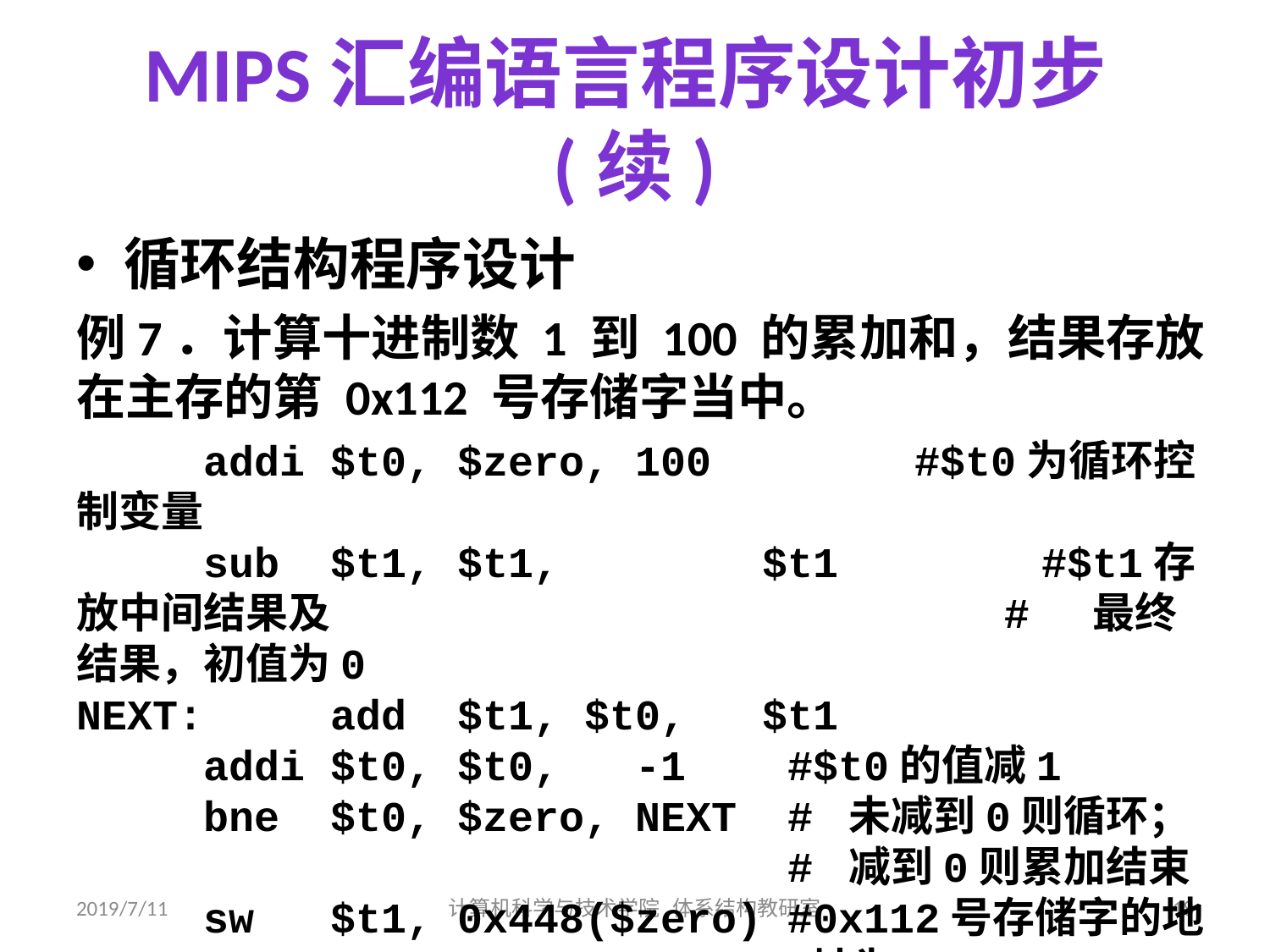

# MIPS汇编语言程序设计初步(续)
循环结构程序设计
例7．计算十进制数 1 到 100 的累加和，结果存放在主存的第 0x112 号存储字当中。
	addi	$t0, $zero, 100	   #$t0为循环控制变量
	sub	$t1, $t1, 	  $t1	   #$t1存放中间结果及					   #	最终结果，初值为0
NEXT:	add	$t1, $t0,   $t1
	addi	$t0, $t0,   -1	   #$t0的值减1
	bne	$t0, $zero, NEXT  # 未减到0则循环；
					   # 减到0则累加结束
	sw	$t1, 0x448($zero) #0x112号存储字的地					   # 址为0x448

2019/7/11
计算机科学与技术学院  体系结构教研室
18